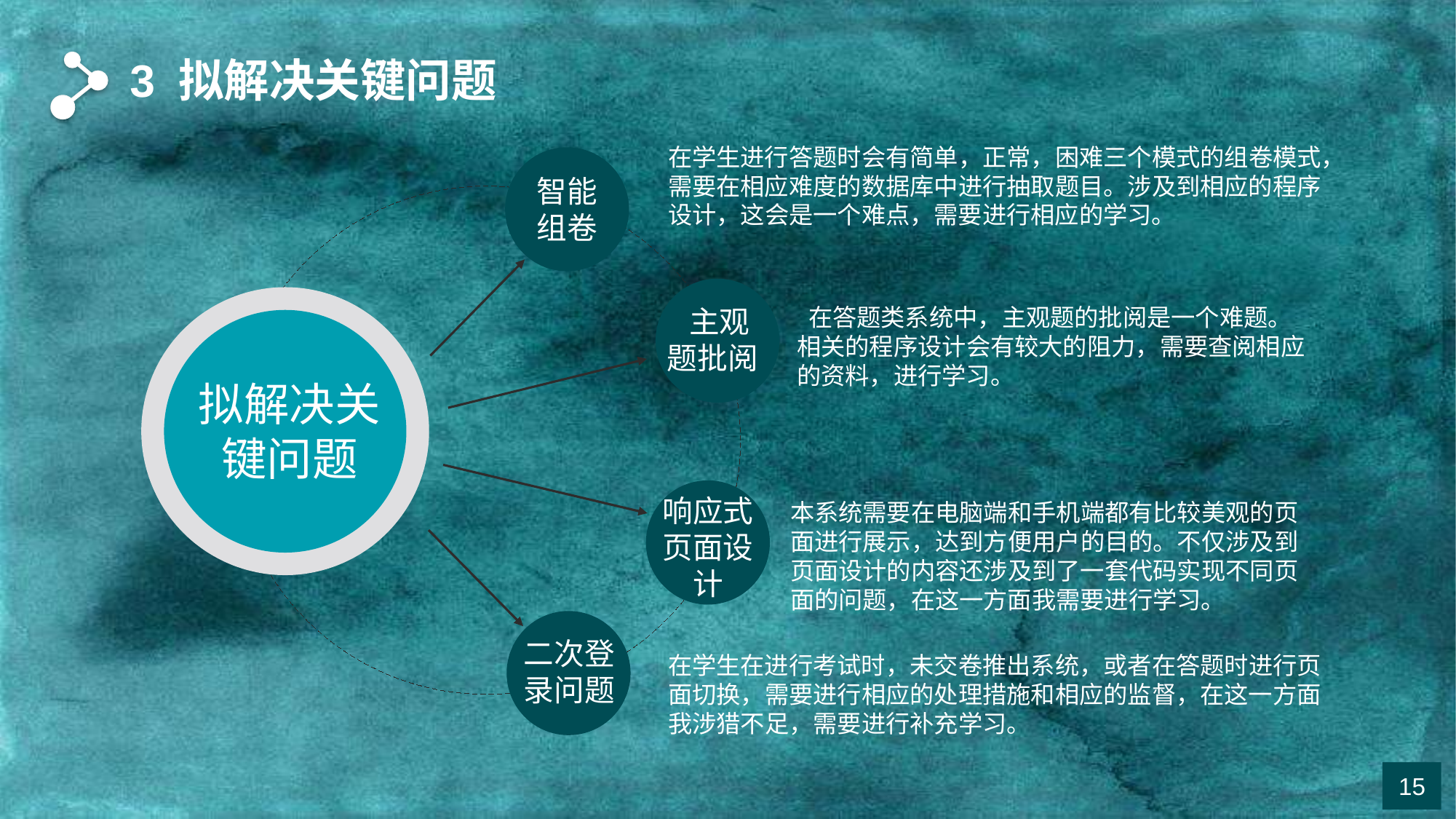

3 拟解决关键问题

在学生进行答题时会有简单，正常，困难三个模式的组卷模式，需要在相应难度的数据库中进行抽取题目。涉及到相应的程序设计，这会是一个难点，需要进行相应的学习。

智能组卷

 主观题批阅

 在答题类系统中，主观题的批阅是一个难题。相关的程序设计会有较大的阻力，需要查阅相应的资料，进行学习。

拟解决关键问题

响应式页面设计
本系统需要在电脑端和手机端都有比较美观的页面进行展示，达到方便用户的目的。不仅涉及到页面设计的内容还涉及到了一套代码实现不同页面的问题，在这一方面我需要进行学习。

二次登录问题
在学生在进行考试时，未交卷推出系统，或者在答题时进行页面切换，需要进行相应的处理措施和相应的监督，在这一方面我涉猎不足，需要进行补充学习。